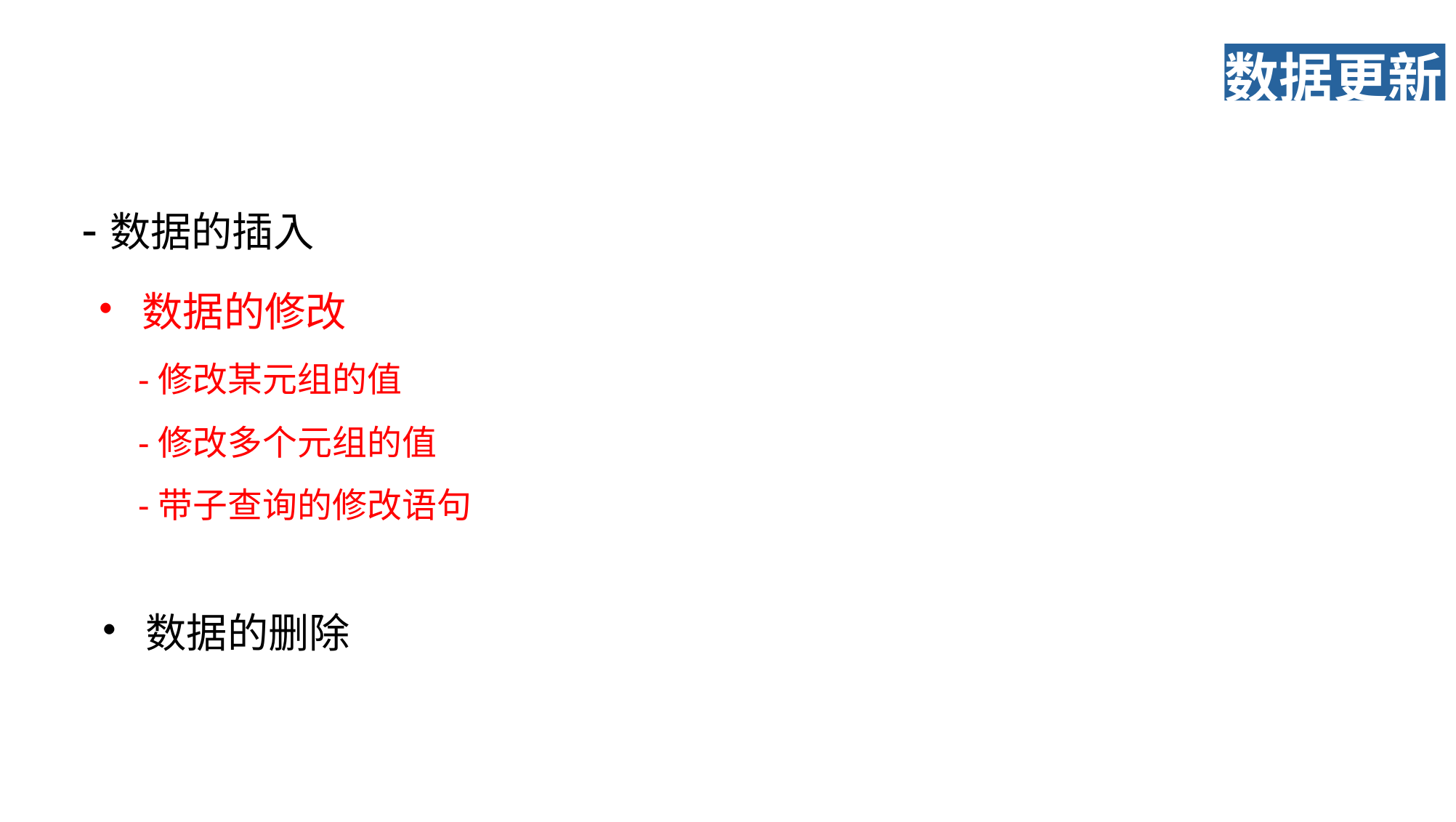

数据更新
-数据的插入
•数据的修改
-修改某元组的值
-修改多个元组的值
-带子查询的修改语句
•数据的删除